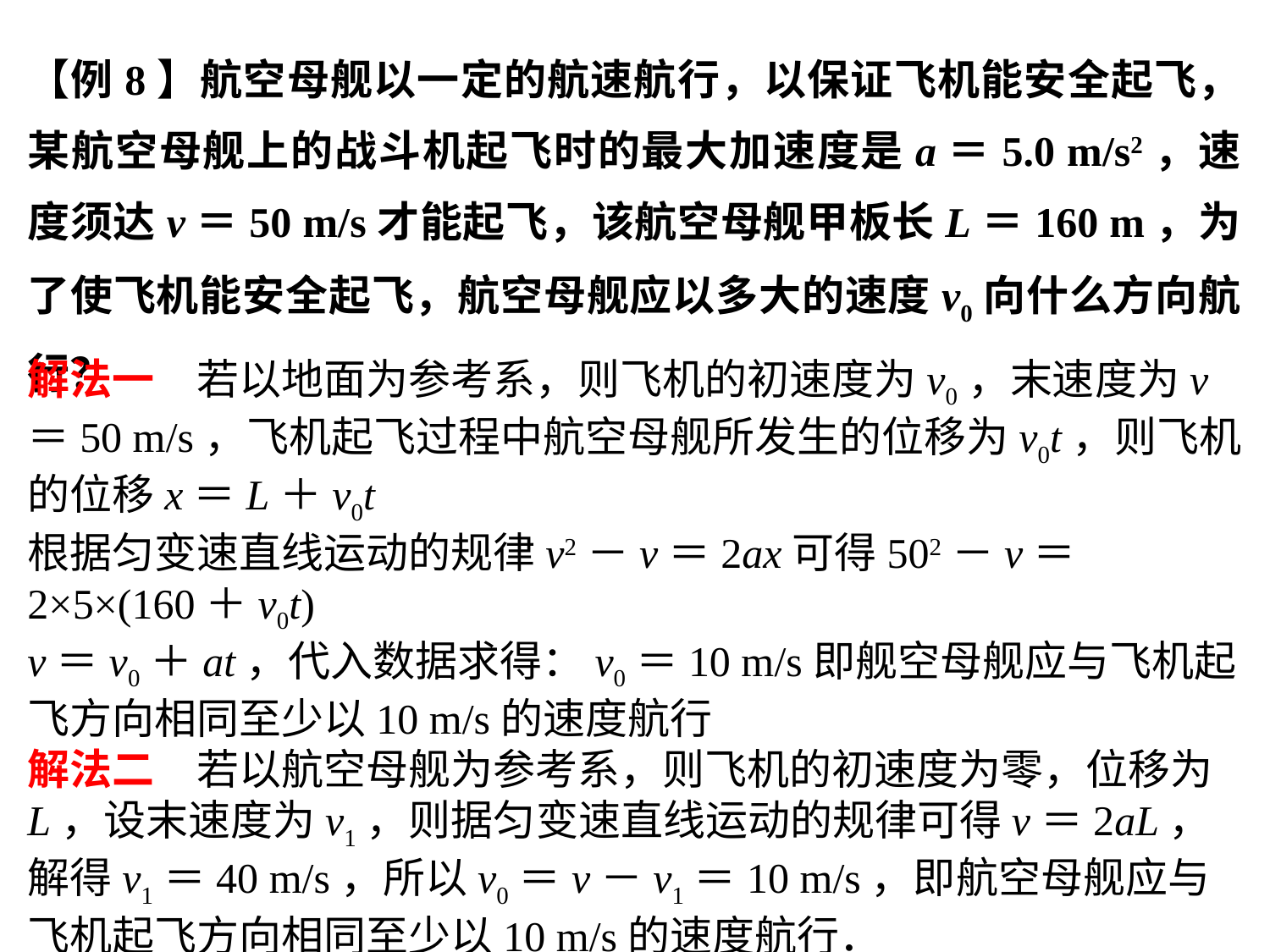

【例8】航空母舰以一定的航速航行，以保证飞机能安全起飞，某航空母舰上的战斗机起飞时的最大加速度是a＝5.0 m/s2，速度须达v＝50 m/s才能起飞，该航空母舰甲板长L＝160 m，为了使飞机能安全起飞，航空母舰应以多大的速度v0向什么方向航行？
解法一　若以地面为参考系，则飞机的初速度为v0，末速度为v＝50 m/s，飞机起飞过程中航空母舰所发生的位移为v0t，则飞机的位移x＝L＋v0t
根据匀变速直线运动的规律v2－v＝2ax可得502－v＝2×5×(160＋v0t)
v＝v0＋at，代入数据求得：v0＝10 m/s即舰空母舰应与飞机起飞方向相同至少以10 m/s的速度航行
解法二　若以航空母舰为参考系，则飞机的初速度为零，位移为L，设末速度为v1，则据匀变速直线运动的规律可得v＝2aL，解得v1＝40 m/s，所以v0＝v－v1＝10 m/s，即航空母舰应与飞机起飞方向相同至少以10 m/s的速度航行．
[答案]航空母舰应与飞机起飞方向相同至少以10 m/s的速度航行．